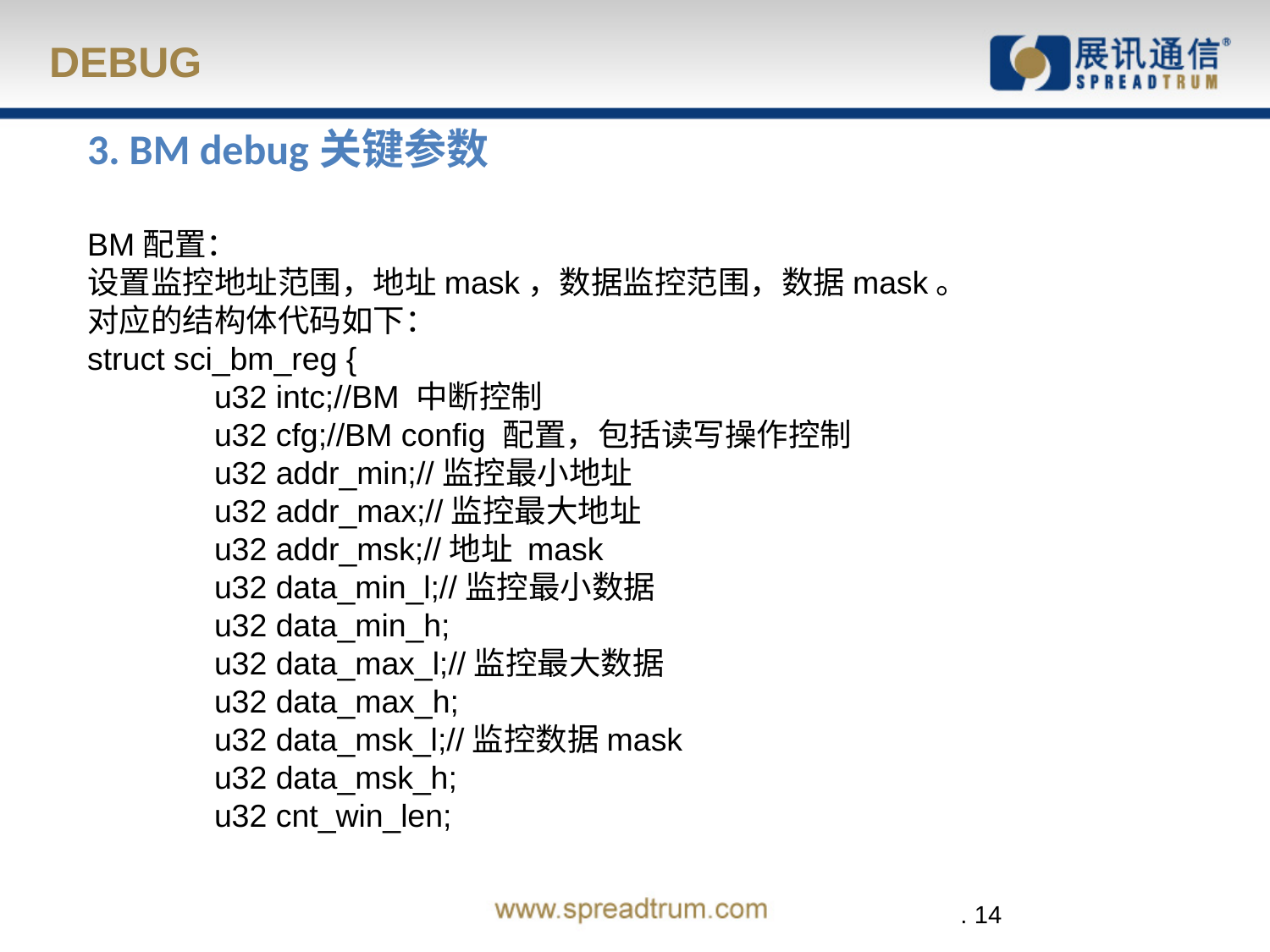

# DEBUG
3. BM debug关键参数

BM配置：
设置监控地址范围，地址mask，数据监控范围，数据mask。
对应的结构体代码如下：
struct sci_bm_reg {
	u32 intc;//BM 中断控制
	u32 cfg;//BM config 配置，包括读写操作控制
	u32 addr_min;//监控最小地址
	u32 addr_max;//监控最大地址
	u32 addr_msk;//地址 mask
	u32 data_min_l;//监控最小数据
	u32 data_min_h;
	u32 data_max_l;//监控最大数据
	u32 data_max_h;
	u32 data_msk_l;//监控数据mask
	u32 data_msk_h;
	u32 cnt_win_len;
  . 14